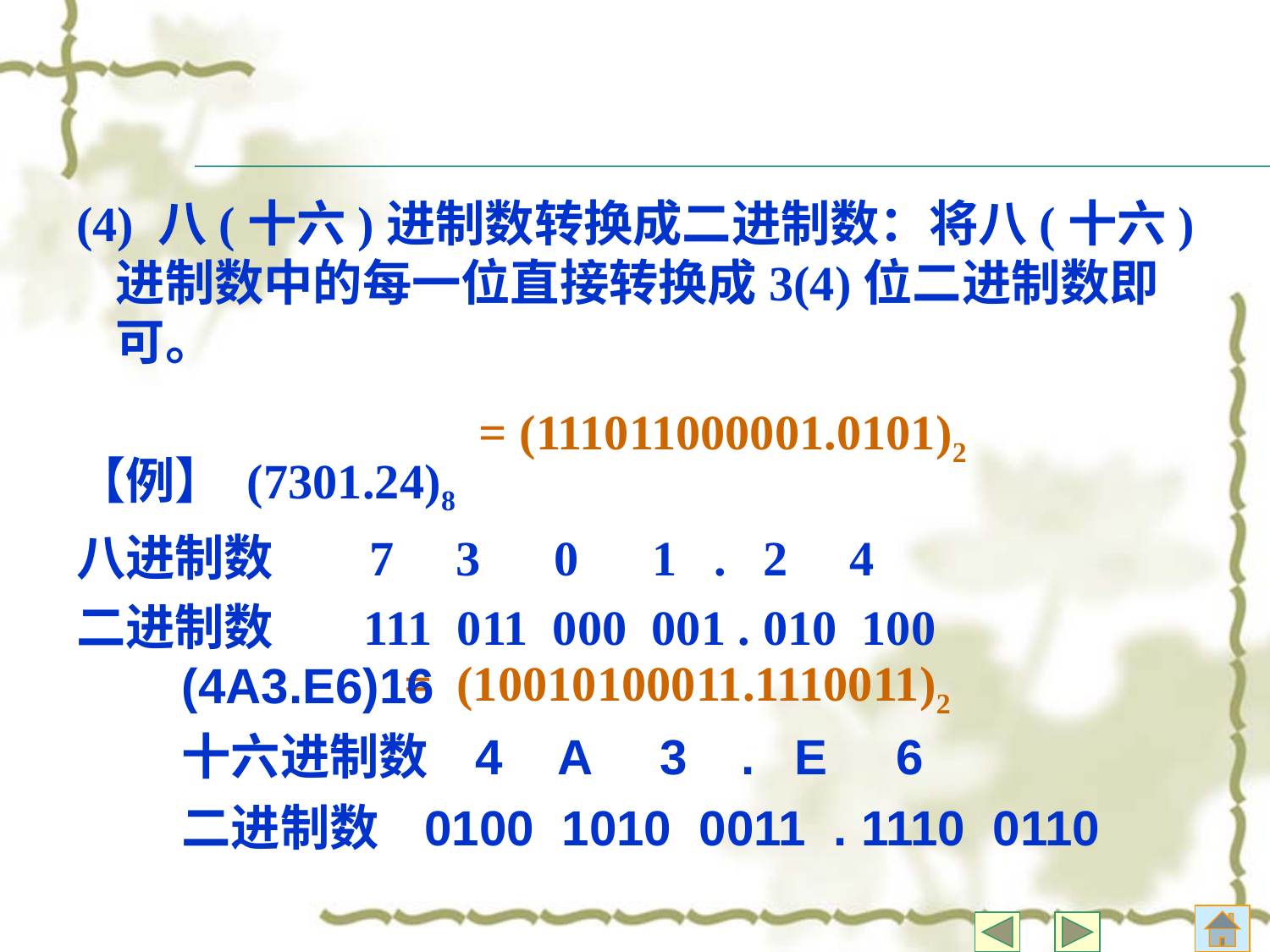

(4) 八(十六)进制数转换成二进制数：将八(十六)进制数中的每一位直接转换成3(4)位二进制数即可。

【例】 (7301.24)8
八进制数	7     3      0      1   .   2     4
二进制数       111  011  000  001 . 010  100

= (111011000001.0101)2
(4A3.E6)16
十六进制数   4    A     3    .   E     6
二进制数   0100  1010  0011  . 1110  0110
=  (10010100011.1110011)2